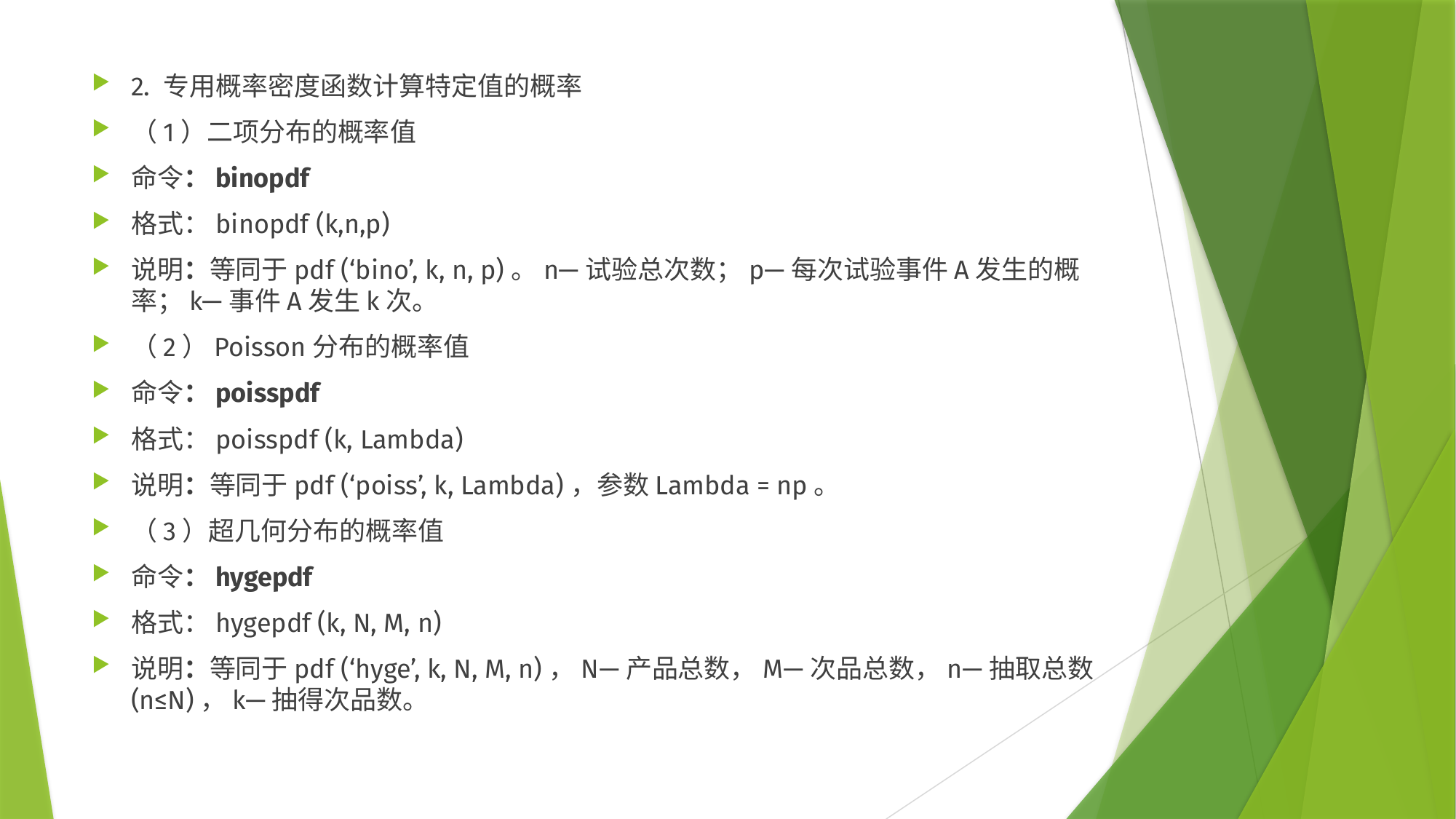

2. 专用概率密度函数计算特定值的概率
（1）二项分布的概率值
命令：binopdf
格式：binopdf (k,n,p)
说明：等同于pdf (‘bino’, k, n, p)。n—试验总次数；p—每次试验事件A发生的概率；k—事件A发生k次。
（2）Poisson分布的概率值
命令：poisspdf
格式：poisspdf (k, Lambda)
说明：等同于pdf (‘poiss’, k, Lambda)，参数Lambda = np。
（3）超几何分布的概率值
命令：hygepdf
格式：hygepdf (k, N, M, n)
说明：等同于pdf (‘hyge’, k, N, M, n)，N—产品总数，M—次品总数，n—抽取总数(n≤N)，k—抽得次品数。